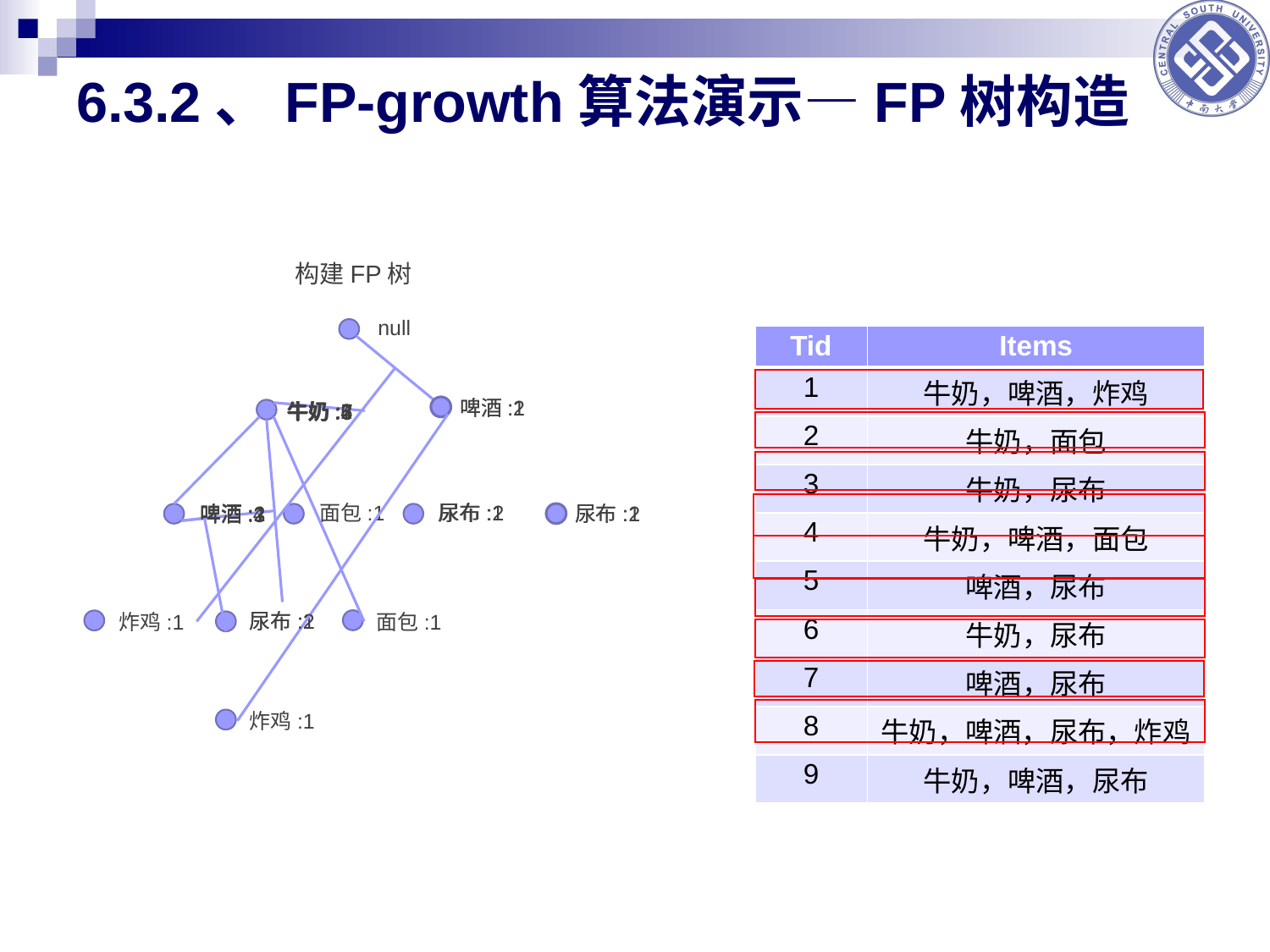

6.3.2、FP-growth算法演示—FP树构造
构建FP树
null

| Tid | Items |
| --- | --- |
| 1 | 牛奶，啤酒，炸鸡 |
| 2 | 牛奶，面包 |
| 3 | 牛奶，尿布 |
| 4 | 牛奶，啤酒，面包 |
| 5 | 啤酒，尿布 |
| 6 | 牛奶，尿布 |
| 7 | 啤酒，尿布 |
| 8 | 牛奶，啤酒，尿布，炸鸡 |
| 9 | 牛奶，啤酒，尿布 |

啤酒:2
啤酒:1
牛奶:7
牛奶:1
牛奶:2
牛奶:3
牛奶:5
牛奶:6
牛奶:4

面包:1
尿布:2
尿布:1
啤酒:4
啤酒:1
啤酒:2
尿布:1
尿布:2

啤酒:3

尿布:2
尿布:1
炸鸡:1
面包:1

炸鸡:1